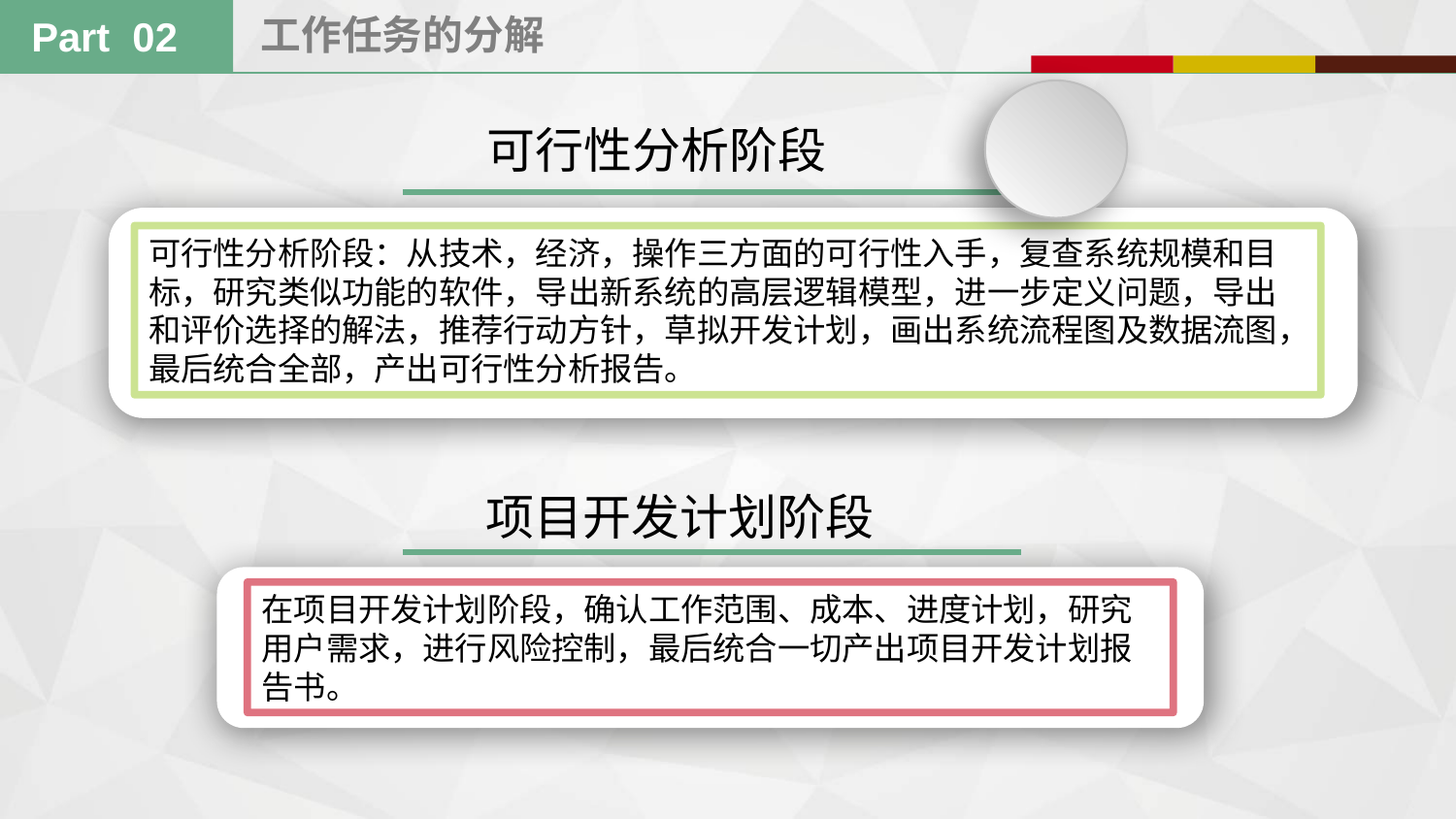

工作任务的分解
Part  02

可行性分析阶段

可行性分析阶段：从技术，经济，操作三方面的可行性入手，复查系统规模和目标，研究类似功能的软件，导出新系统的高层逻辑模型，进一步定义问题，导出和评价选择的解法，推荐行动方针，草拟开发计划，画出系统流程图及数据流图，最后统合全部，产出可行性分析报告。
项目开发计划阶段

在项目开发计划阶段，确认工作范围、成本、进度计划，研究用户需求，进行风险控制，最后统合一切产出项目开发计划报告书。